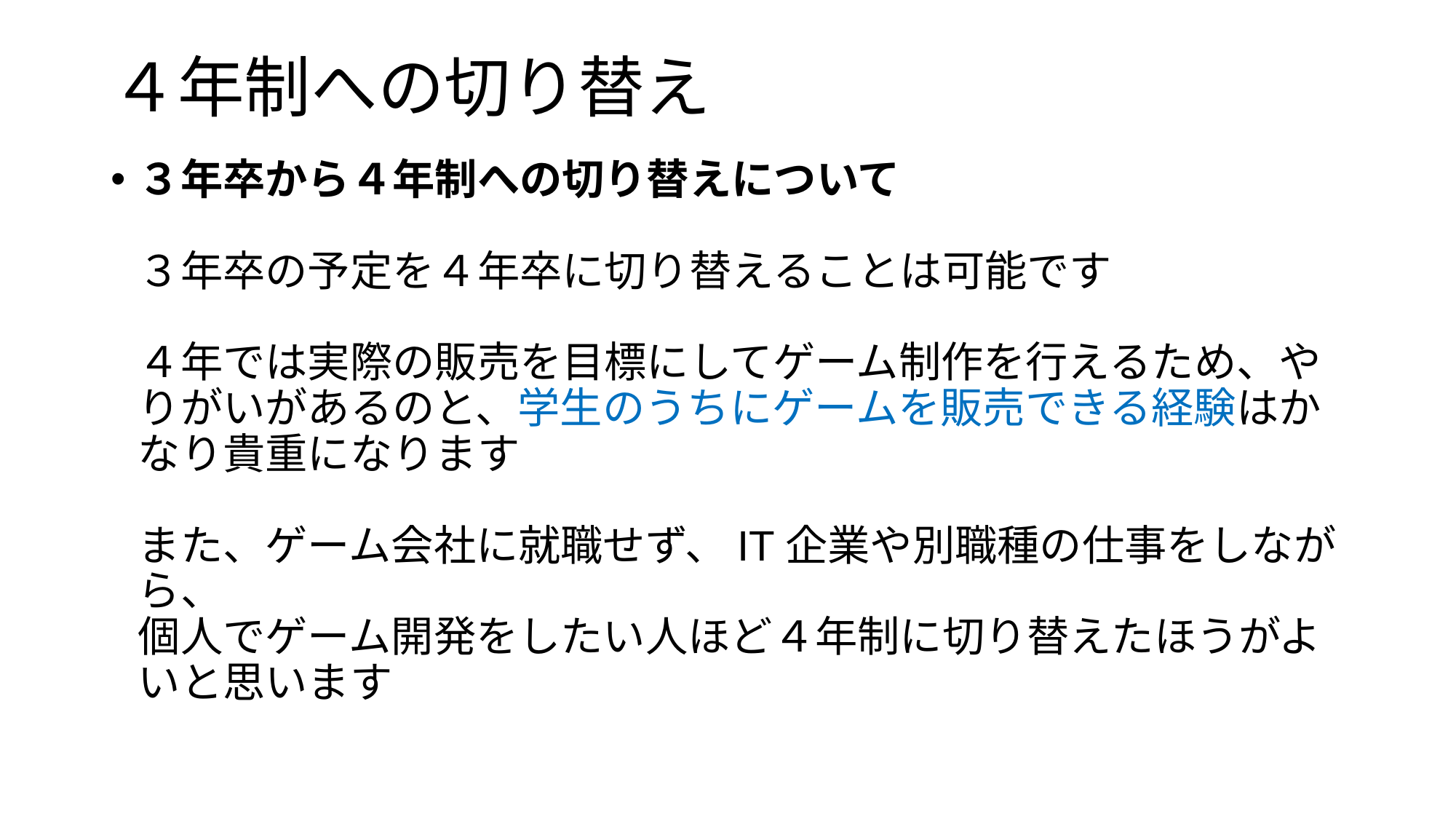

# ４年制への切り替え
３年卒から４年制への切り替えについて
３年卒の予定を４年卒に切り替えることは可能です
４年では実際の販売を目標にしてゲーム制作を行えるため、やりがいがあるのと、学生のうちにゲームを販売できる経験はかなり貴重になります
また、ゲーム会社に就職せず、IT企業や別職種の仕事をしながら、
個人でゲーム開発をしたい人ほど４年制に切り替えたほうがよいと思います